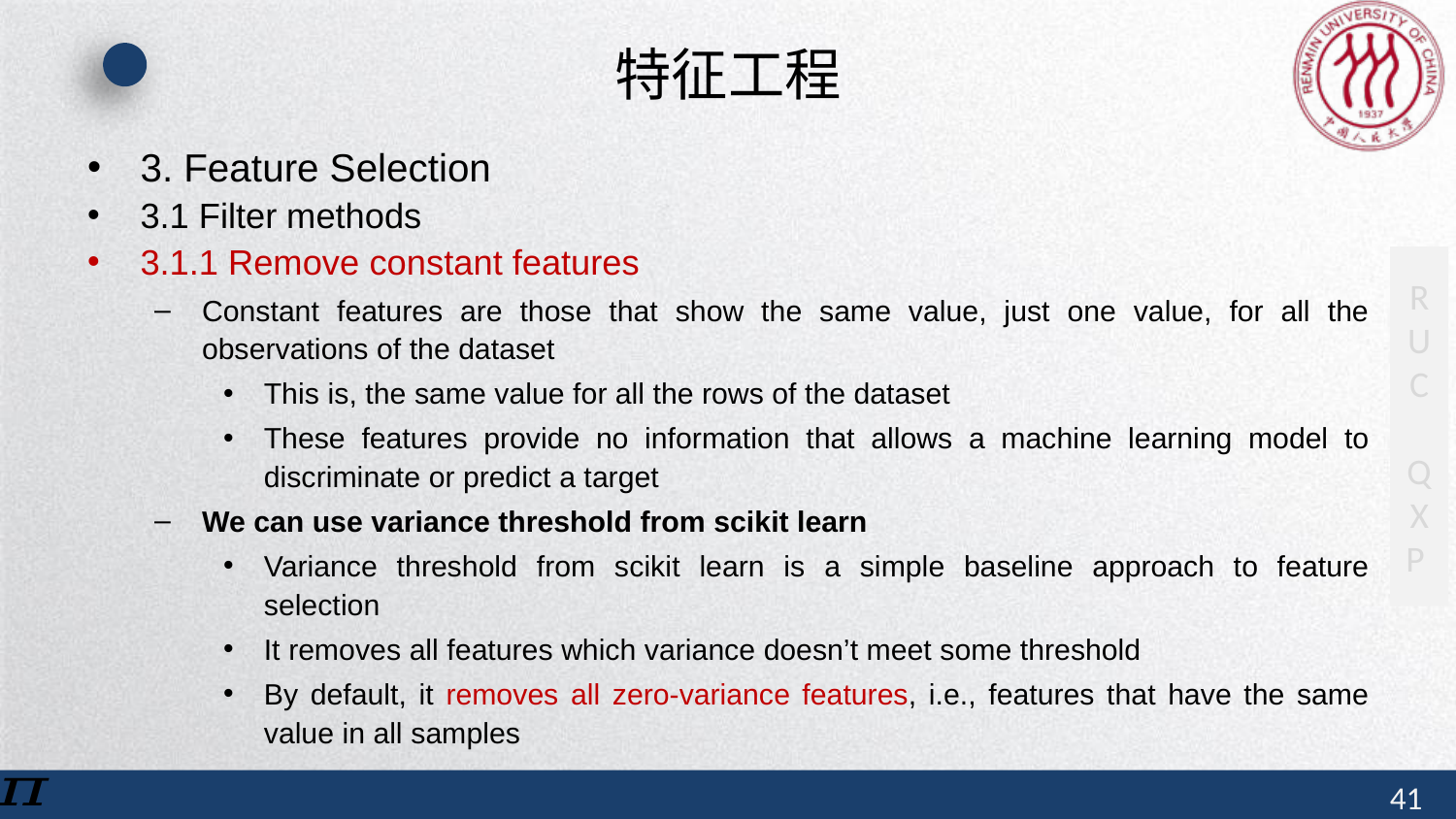

# 特征工程
3. Feature Selection
3.1 Filter methods
3.1.1 Remove constant features
Constant features are those that show the same value, just one value, for all the observations of the dataset
This is, the same value for all the rows of the dataset
These features provide no information that allows a machine learning model to discriminate or predict a target
We can use variance threshold from scikit learn
Variance threshold from scikit learn is a simple baseline approach to feature selection
It removes all features which variance doesn’t meet some threshold
By default, it removes all zero-variance features, i.e., features that have the same value in all samples